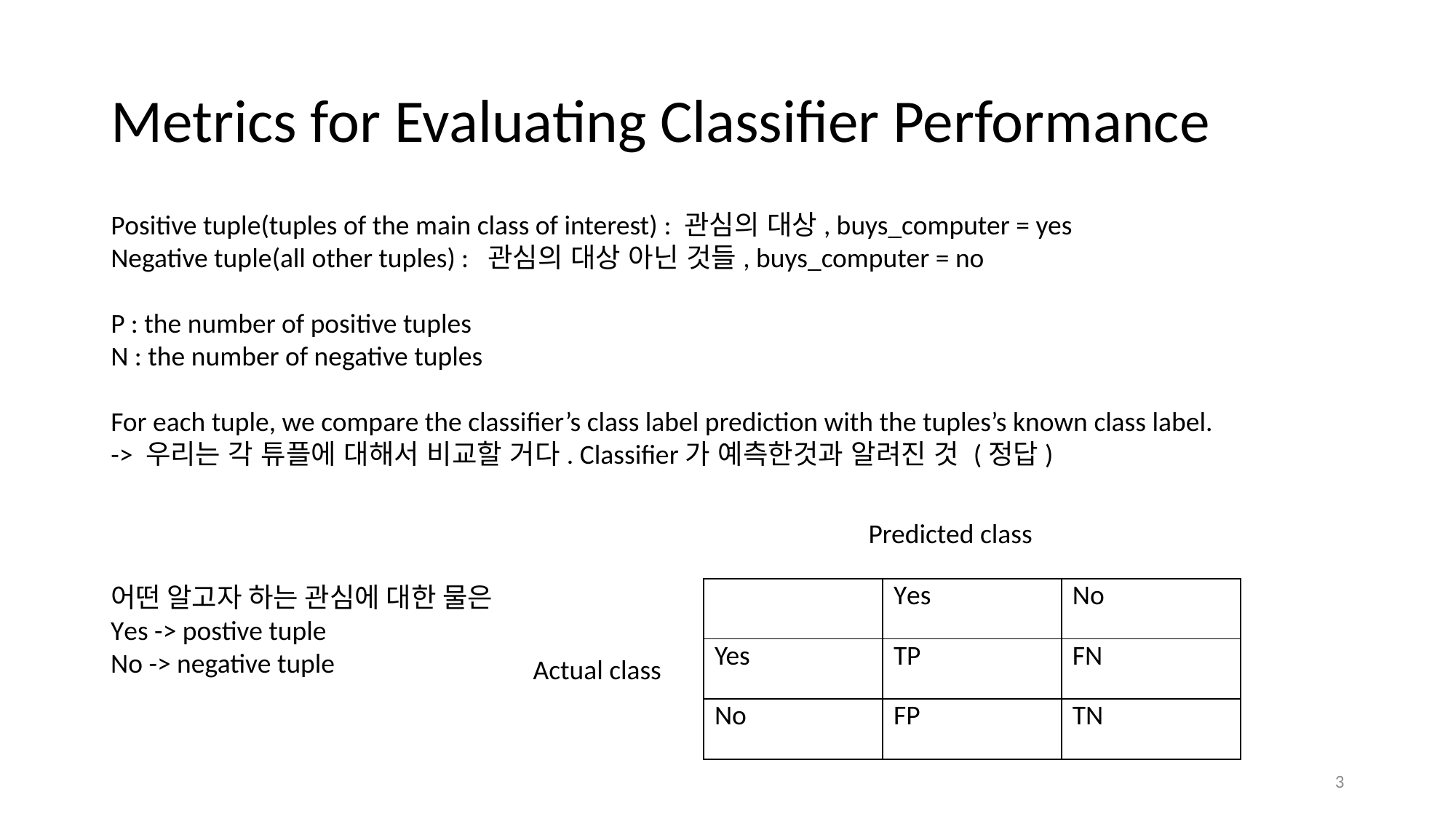

# Metrics for Evaluating Classifier Performance
Positive tuple(tuples of the main class of interest) : 관심의 대상, buys_computer = yes
Negative tuple(all other tuples) :  관심의 대상 아닌 것들, buys_computer = no

P : the number of positive tuples
N : the number of negative tuples

For each tuple, we compare the classifier’s class label prediction with the tuples’s known class label.
-> 우리는 각 튜플에 대해서 비교할 거다. Classifier가 예측한것과 알려진 것 (정답)

Predicted class
어떤 알고자 하는 관심에 대한 물은
Yes -> postive tuple
No -> negative tuple
|  | Yes | No |
| --- | --- | --- |
| Yes | TP | FN |
| No | FP | TN |
Actual class
3